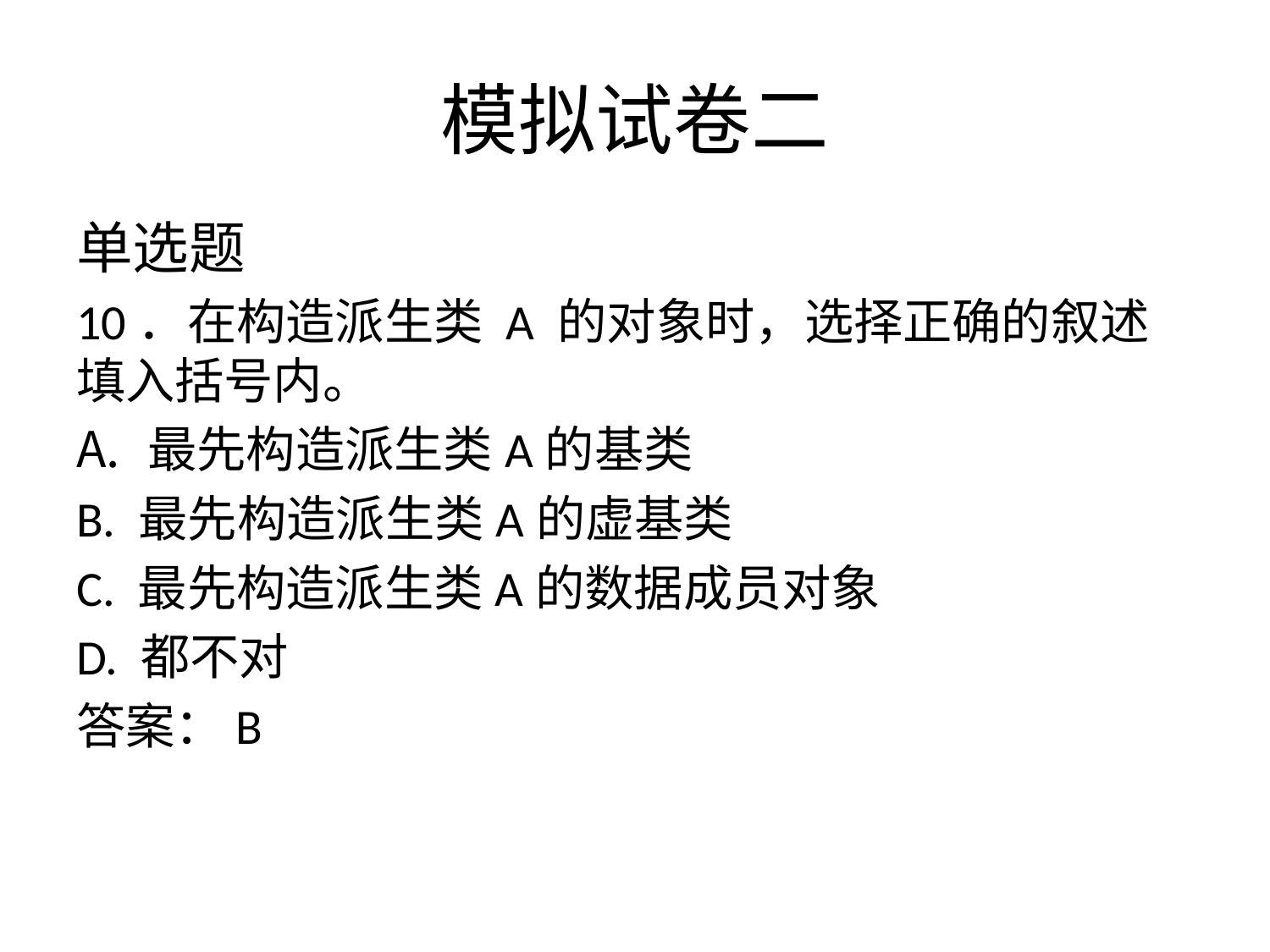

# 模拟试卷二
单选题
10．在构造派生类 A 的对象时，选择正确的叙述填入括号内。
最先构造派生类A的基类
B. 最先构造派生类A的虚基类
C. 最先构造派生类A的数据成员对象
D. 都不对
答案：B